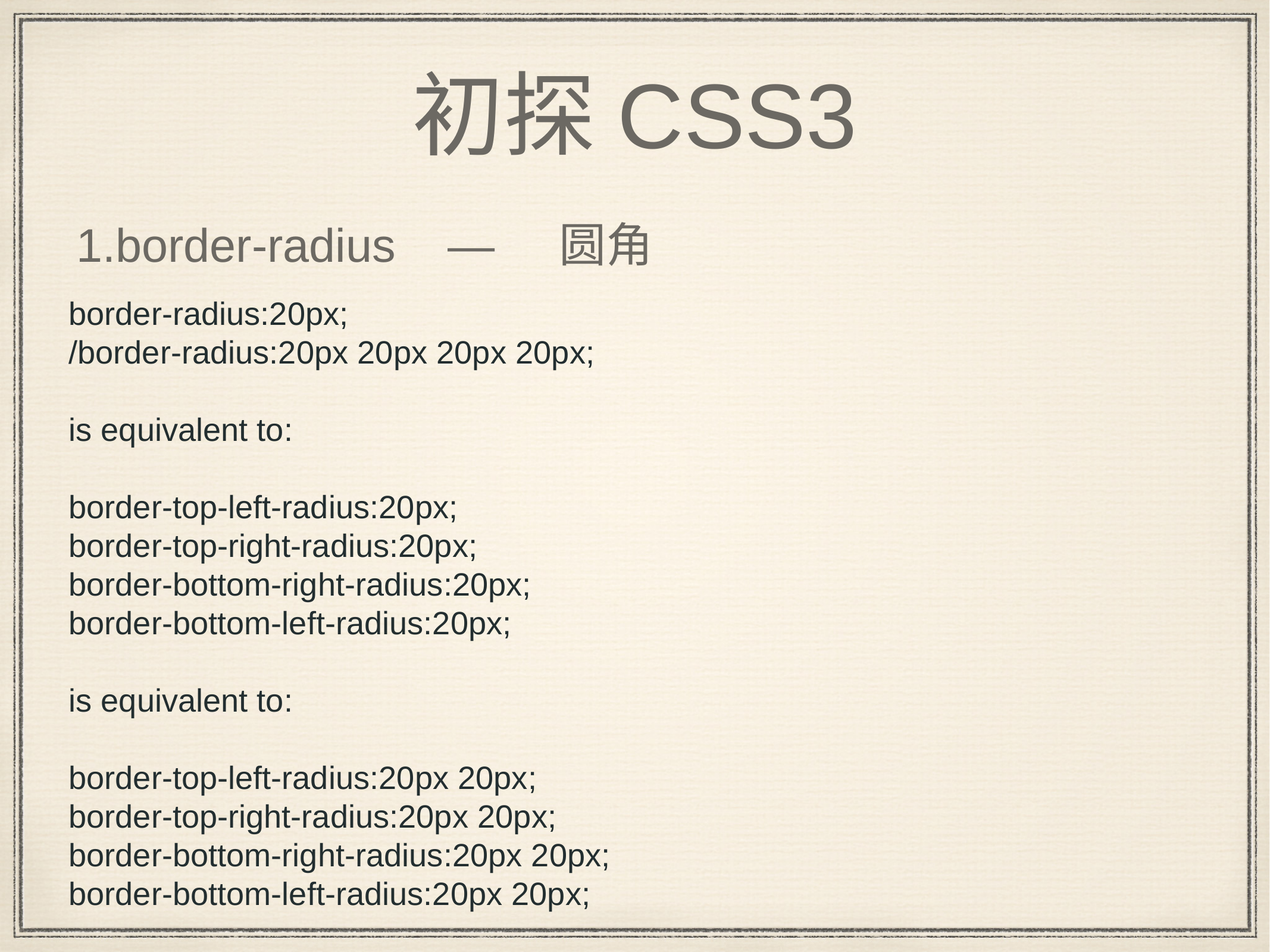

# 初探CSS3
1.border-radius    —    圆角
border-radius:20px;
/border-radius:20px 20px 20px 20px;

is equivalent to:

border-top-left-radius:20px;
border-top-right-radius:20px;
border-bottom-right-radius:20px;
border-bottom-left-radius:20px;

is equivalent to:

border-top-left-radius:20px 20px;
border-top-right-radius:20px 20px;
border-bottom-right-radius:20px 20px;
border-bottom-left-radius:20px 20px;